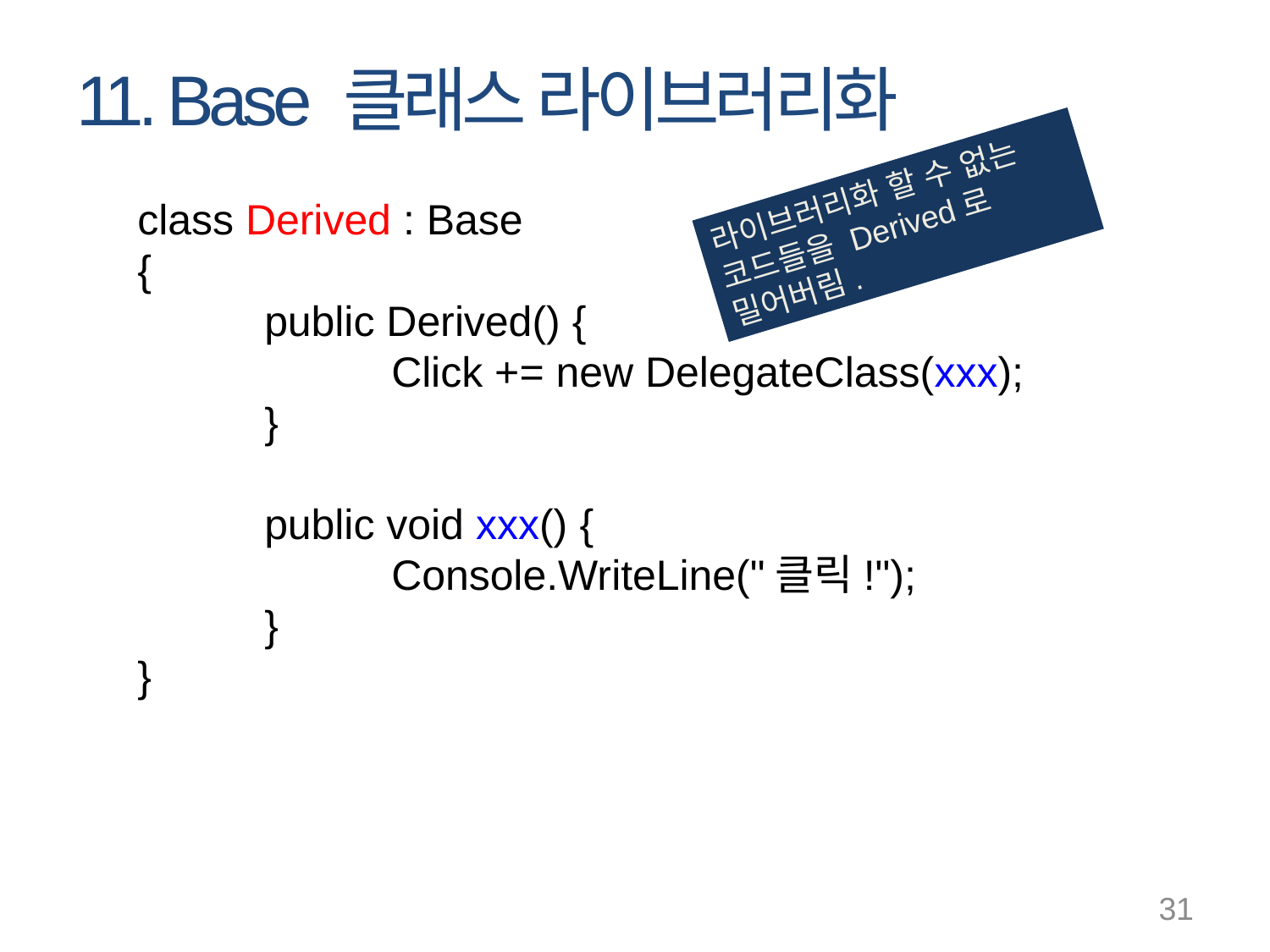

# 11. Base 클래스 라이브러리화
라이브러리화 할 수 없는 코드들을 Derived로 밀어버림.
class Derived : Base
{
	public Derived() {
		Click += new DelegateClass(xxx);
	}

	public void xxx() {
		Console.WriteLine("클릭!");
	}
}
31